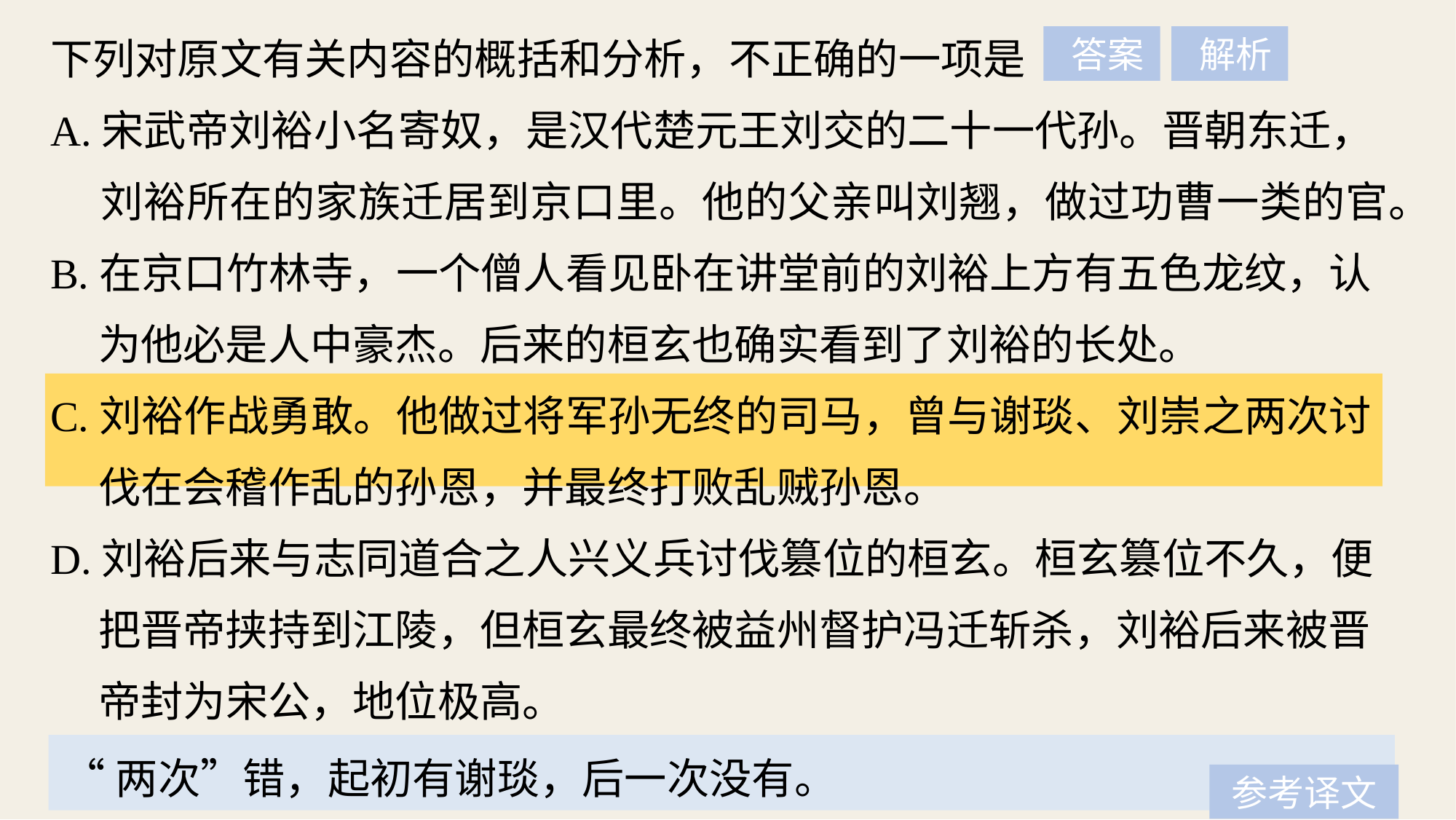

下列对原文有关内容的概括和分析，不正确的一项是
A.宋武帝刘裕小名寄奴，是汉代楚元王刘交的二十一代孙。晋朝东迁，
    刘裕所在的家族迁居到京口里。他的父亲叫刘翘，做过功曹一类的官。
B.在京口竹林寺，一个僧人看见卧在讲堂前的刘裕上方有五色龙纹，认
    为他必是人中豪杰。后来的桓玄也确实看到了刘裕的长处。
C.刘裕作战勇敢。他做过将军孙无终的司马，曾与谢琰、刘崇之两次讨
    伐在会稽作乱的孙恩，并最终打败乱贼孙恩。
D.刘裕后来与志同道合之人兴义兵讨伐篡位的桓玄。桓玄篡位不久，便
    把晋帝挟持到江陵，但桓玄最终被益州督护冯迁斩杀，刘裕后来被晋
    帝封为宋公，地位极高。
 答案
 解析

“两次”错，起初有谢琰，后一次没有。

参考译文